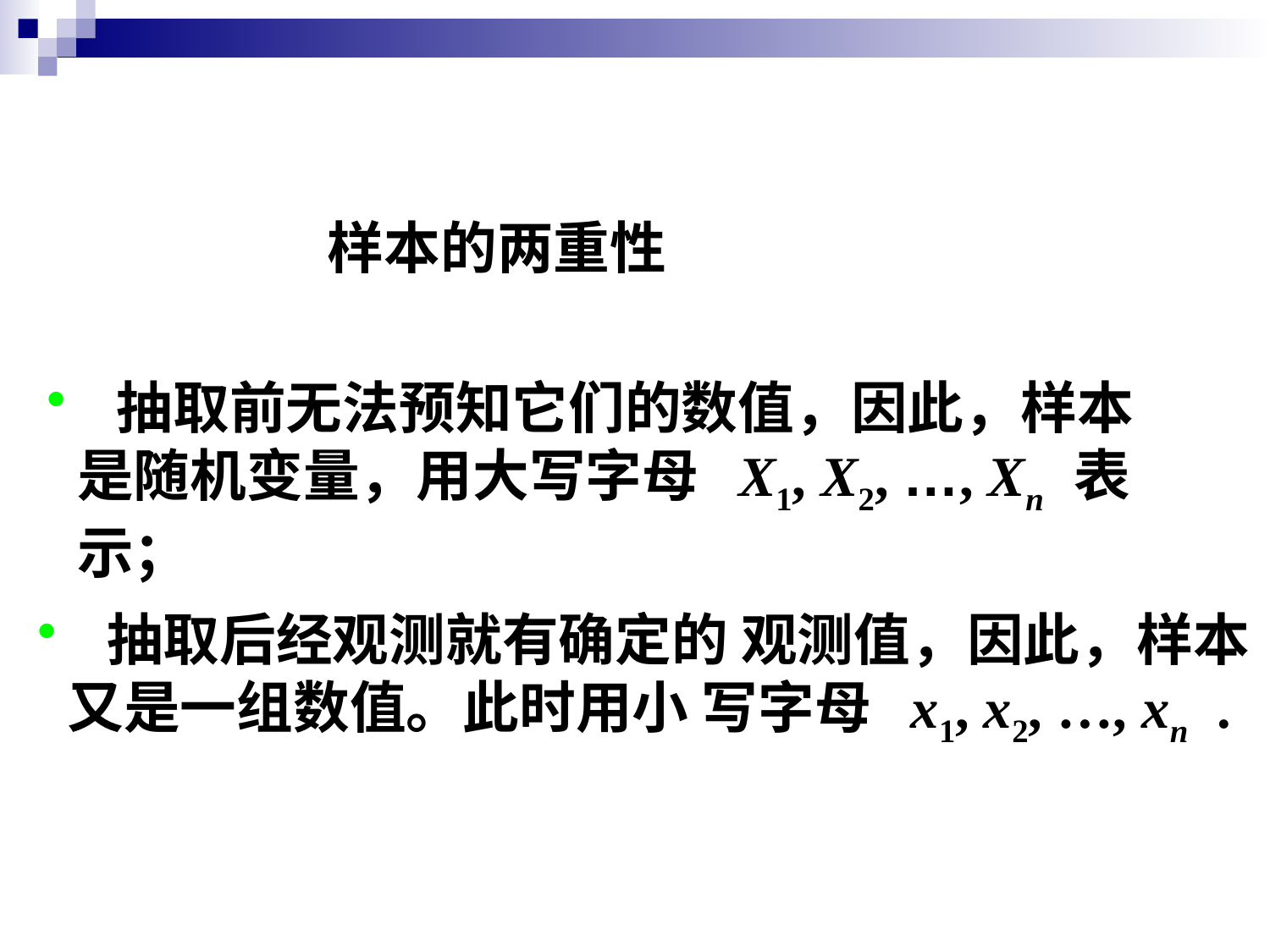

样本的两重性

  抽取前无法预知它们的数值，因此，样本是随机变量，用大写字母  X1, X2, …, Xn  表示；
  抽取后经观测就有确定的 观测值，因此，样本又是一组数值。此时用小 写字母  x1, x2, …, xn  .